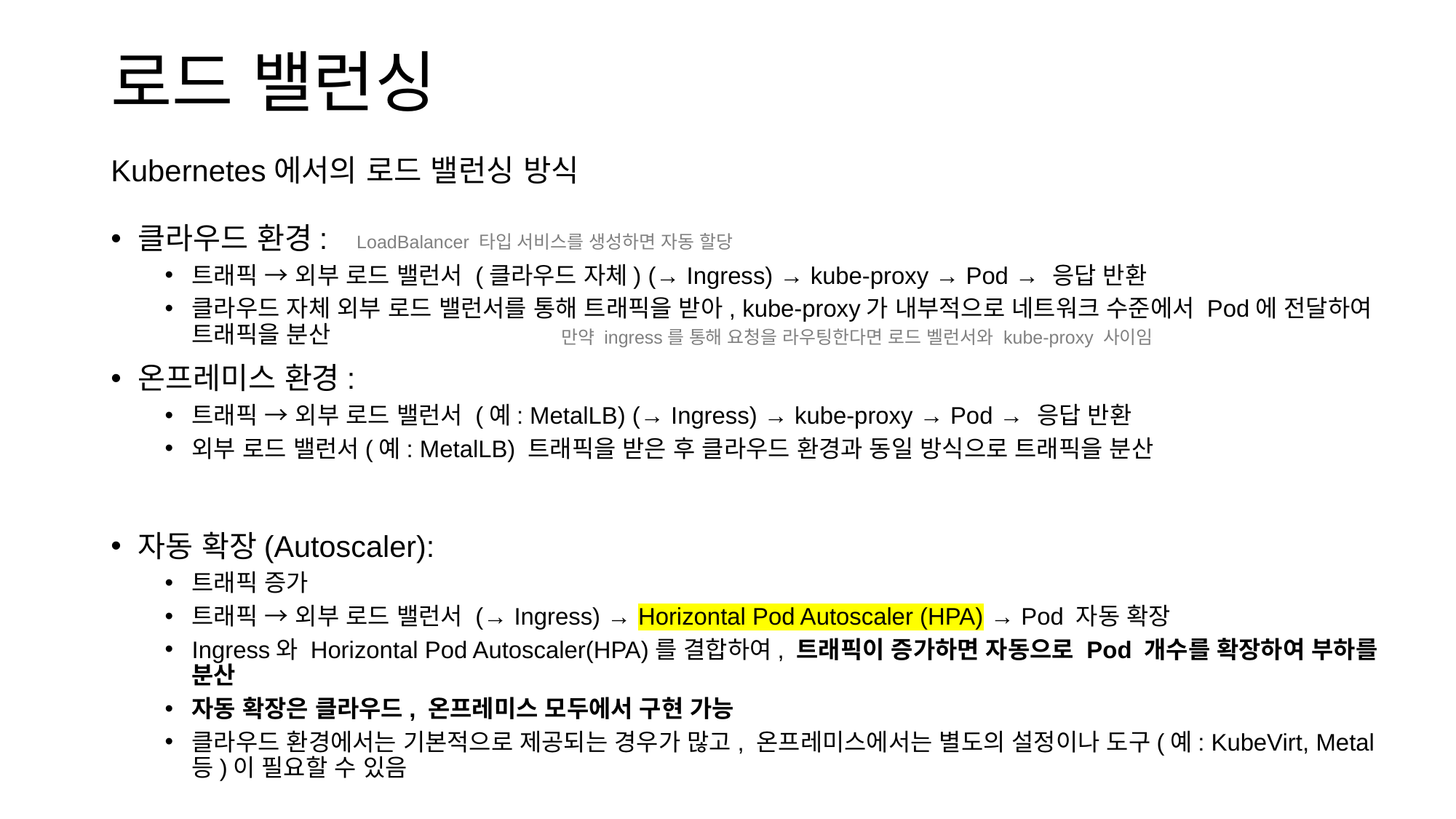

로드 밸런싱
Kubernetes에서의 로드 밸런싱 방식
클라우드 환경:
트래픽 → 외부 로드 밸런서 (클라우드 자체) (→ Ingress) → kube-proxy → Pod → 응답 반환
클라우드 자체 외부 로드 밸런서를 통해 트래픽을 받아, kube-proxy가 내부적으로 네트워크 수준에서 Pod에 전달하여 트래픽을 분산
온프레미스 환경:
트래픽 → 외부 로드 밸런서 (예: MetalLB) (→ Ingress) → kube-proxy → Pod → 응답 반환
외부 로드 밸런서(예: MetalLB) 트래픽을 받은 후 클라우드 환경과 동일 방식으로 트래픽을 분산

자동 확장(Autoscaler):
트래픽 증가
트래픽 → 외부 로드 밸런서 (→ Ingress) → Horizontal Pod Autoscaler (HPA) → Pod 자동 확장
Ingress와 Horizontal Pod Autoscaler(HPA)를 결합하여, 트래픽이 증가하면 자동으로 Pod 개수를 확장하여 부하를 분산
자동 확장은 클라우드, 온프레미스 모두에서 구현 가능
클라우드 환경에서는 기본적으로 제공되는 경우가 많고, 온프레미스에서는 별도의 설정이나 도구(예: KubeVirt, Metal 등)이 필요할 수 있음
LoadBalancer 타입 서비스를 생성하면 자동 할당
만약 ingress를 통해 요청을 라우팅한다면 로드 벨런서와 kube-proxy 사이임